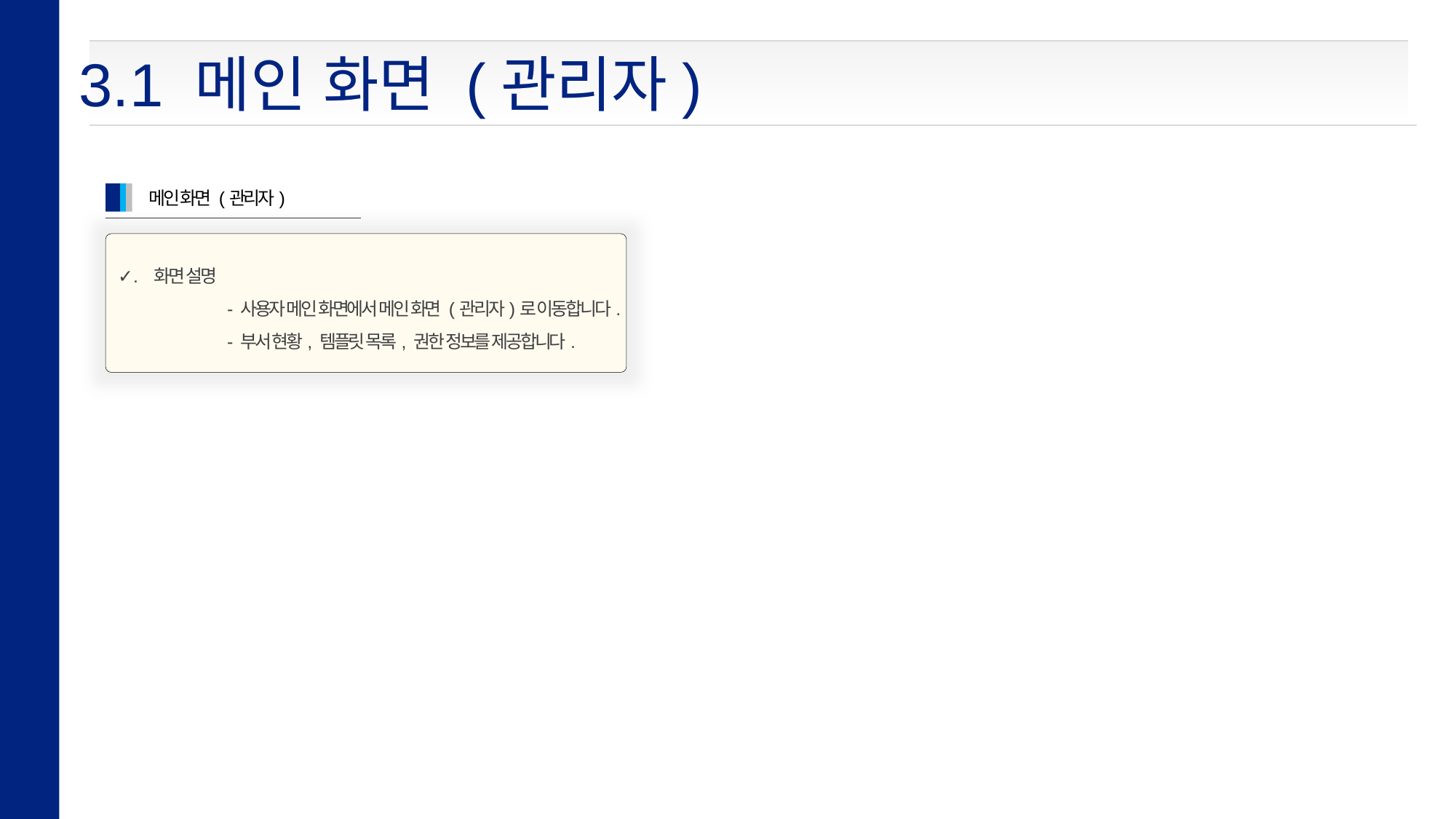

3.1 메인 화면 (관리자)
메인 화면 (관리자)

✓.    화면 설명
	- 사용자 메인 화면에서 메인 화면 (관리자)로 이동합니다.
	- 부서 현황, 템플릿 목록, 권한 정보를 제공합니다.